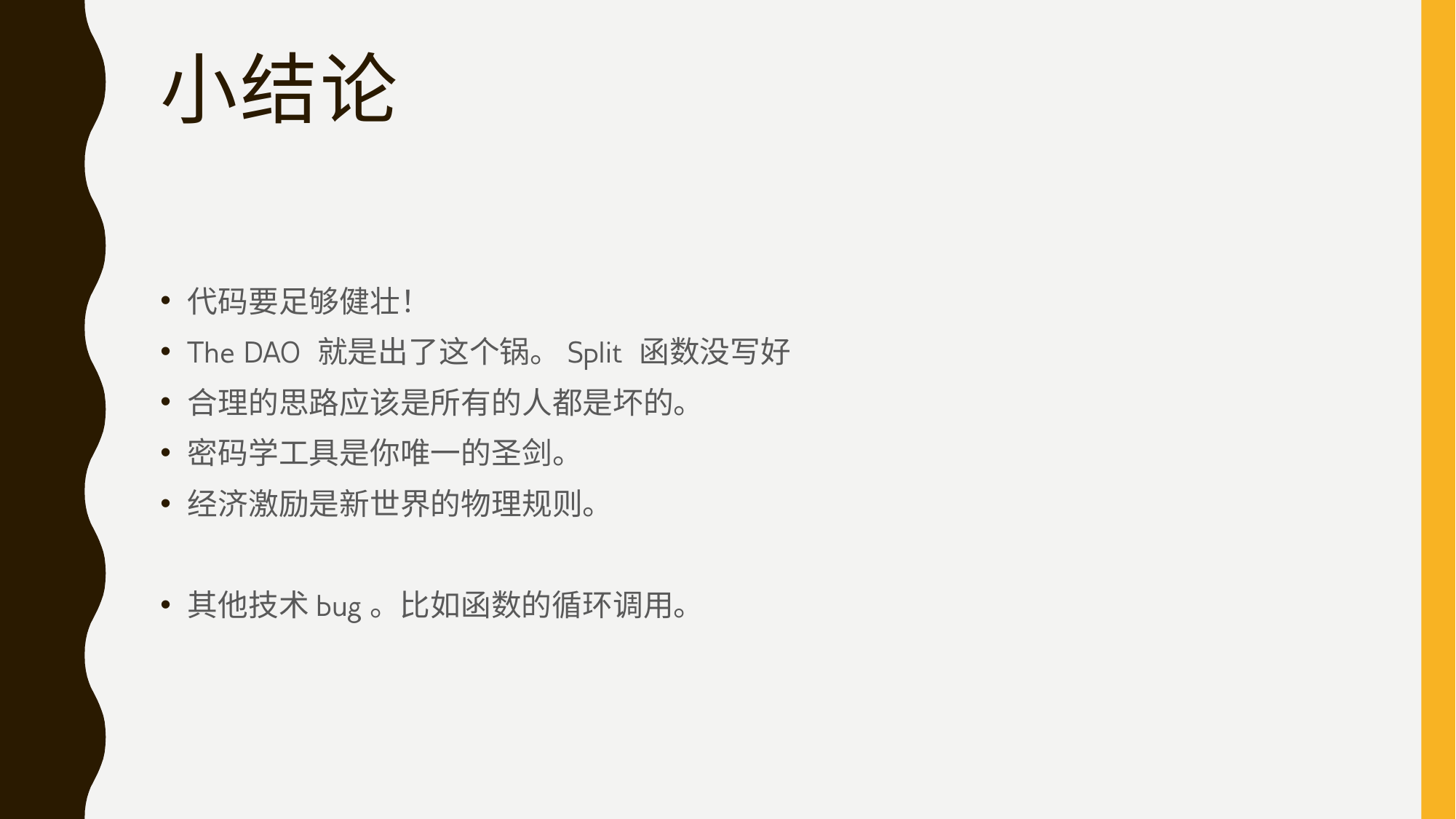

# 小结论
代码要足够健壮！
The DAO 就是出了这个锅。Split 函数没写好
合理的思路应该是所有的人都是坏的。
密码学工具是你唯一的圣剑。
经济激励是新世界的物理规则。

其他技术bug。比如函数的循环调用。